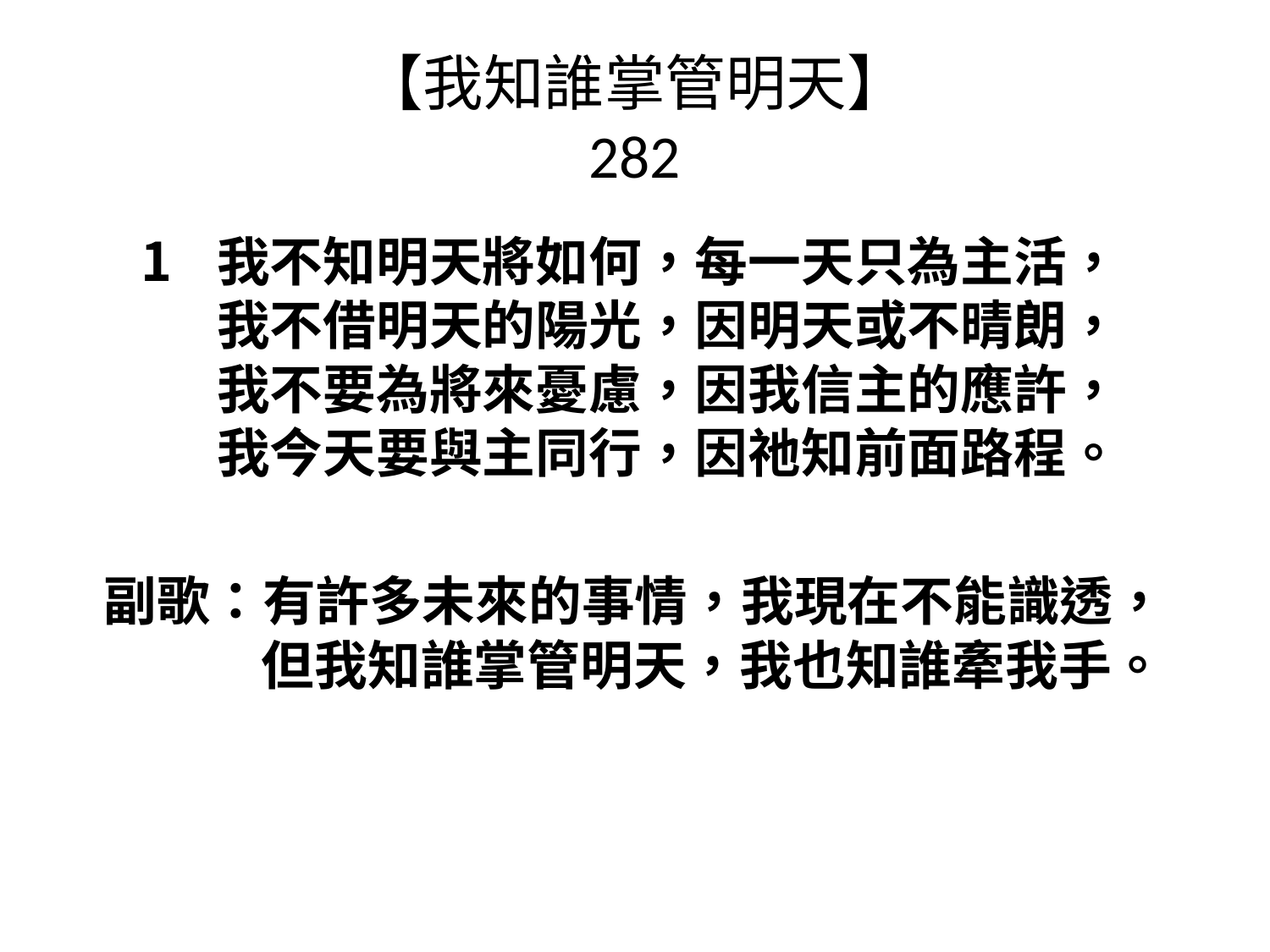

# 【我知誰掌管明天】 282
我不知明天將如何，每一天只為主活，
我不借明天的陽光，因明天或不晴朗，
我不要為將來憂慮，因我信主的應許，
我今天要與主同行，因祂知前面路程。

副歌：有許多未來的事情，我現在不能識透，
　   但我知誰掌管明天，我也知誰牽我手。